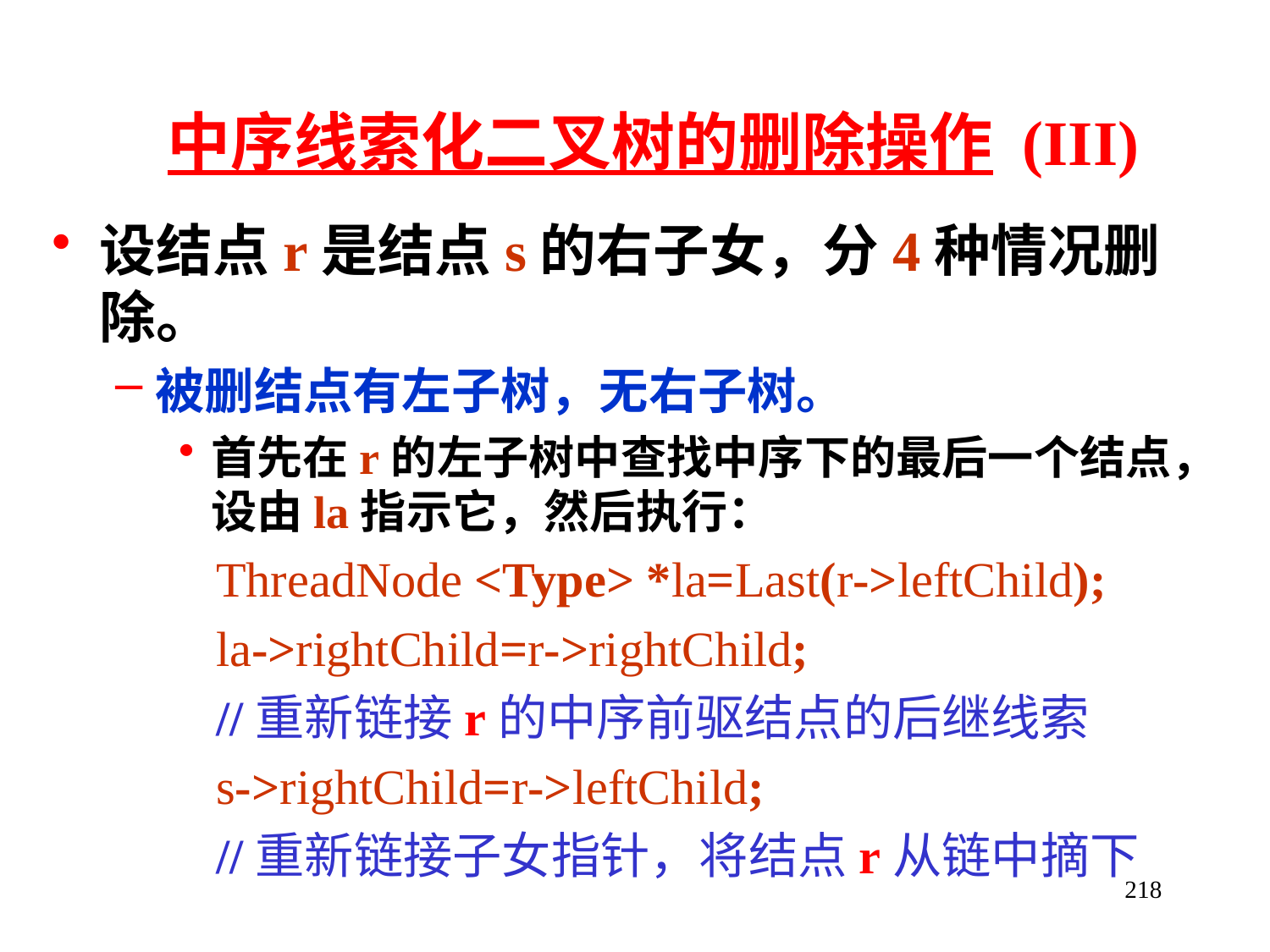

中序线索化二叉树的删除操作 (III)
设结点r是结点s的右子女，分4种情况删除。
被删结点有左子树，无右子树。
首先在r的左子树中查找中序下的最后一个结点，设由la指示它，然后执行：
   ThreadNode <Type> *la=Last(r->leftChild);
   la->rightChild=r->rightChild;
   //重新链接r的中序前驱结点的后继线索
   s->rightChild=r->leftChild;
   //重新链接子女指针，将结点r从链中摘下
218